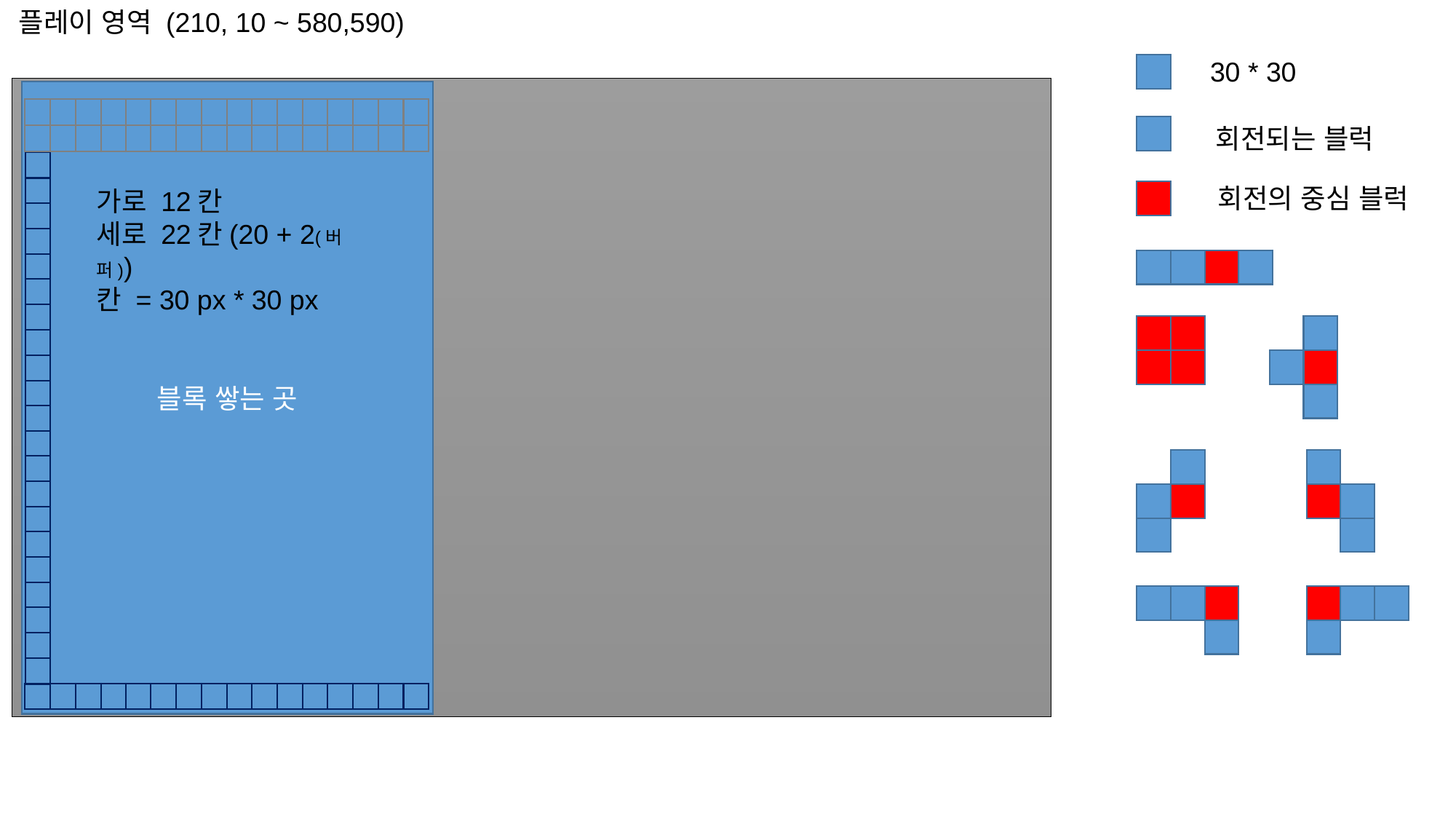

플레이 영역 (210, 10 ~ 580,590)
30 * 30

블록 쌓는 곳
가로 12칸
세로 22칸(20 + 2(버퍼))
칸 = 30 px * 30 px

회전되는 블럭

회전의 중심 블럭